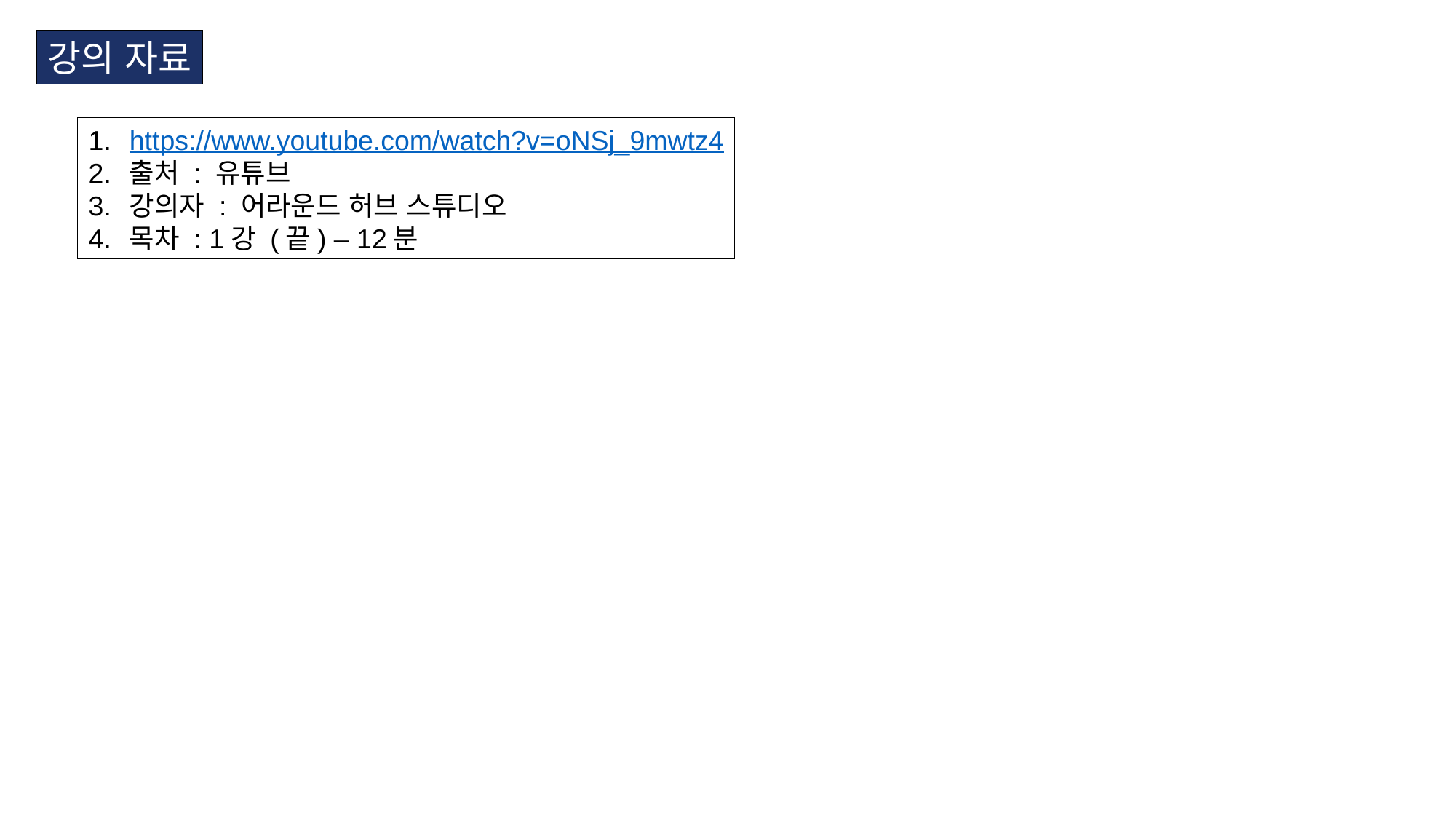

강의 자료
https://www.youtube.com/watch?v=oNSj_9mwtz4
출처 : 유튜브
강의자 : 어라운드 허브 스튜디오
목차 : 1강 (끝) – 12분